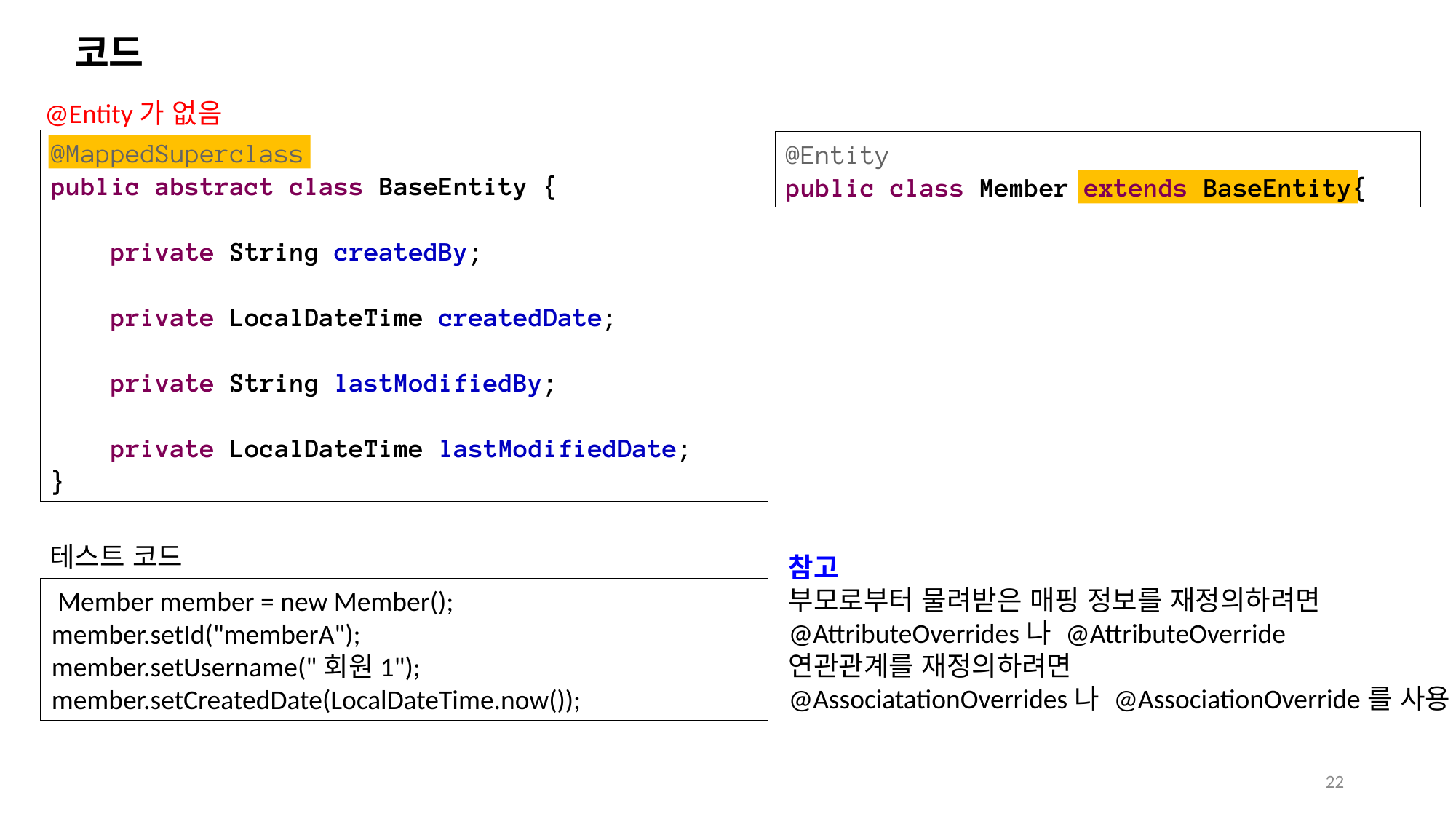

# 코드
@Entity가 없음
@MappedSuperclass
public abstract class BaseEntity {

    private String createdBy;

    private LocalDateTime createdDate;

    private String lastModifiedBy;

    private LocalDateTime lastModifiedDate;
}
@Entity
public class Member extends BaseEntity{

테스트 코드
참고
부모로부터 물려받은 매핑 정보를 재정의하려면
@AttributeOverrides나 @AttributeOverride
연관관계를 재정의하려면
@AssociatationOverrides나 @AssociationOverride를 사용
 Member member = new Member();
member.setId("memberA");
member.setUsername("회원1");
member.setCreatedDate(LocalDateTime.now());
22